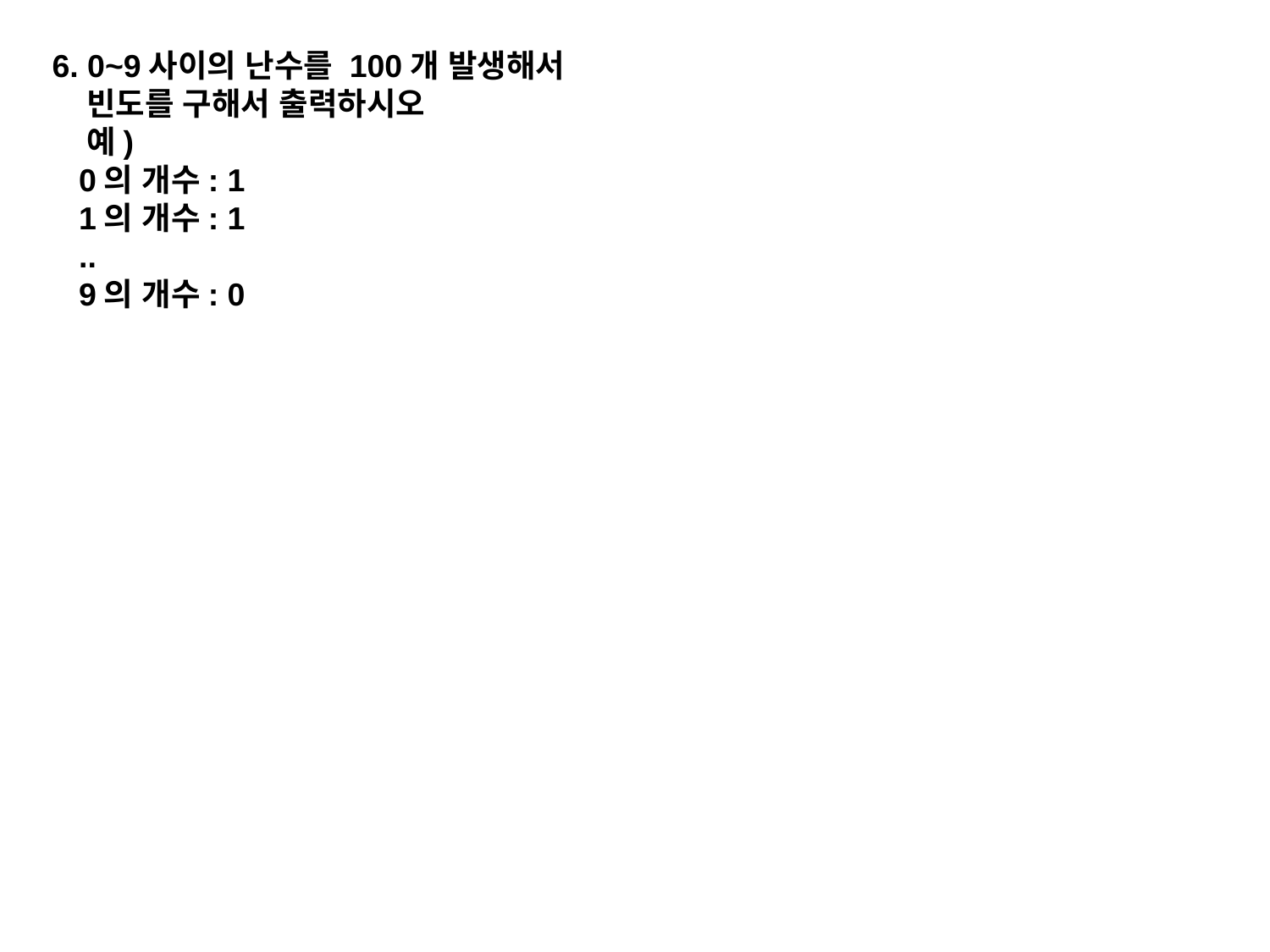

6. 0~9사이의 난수를 100개 발생해서
   빈도를 구해서 출력하시오
   예)
   0의 개수: 1
   1의 개수: 1
   ..
   9의 개수: 0